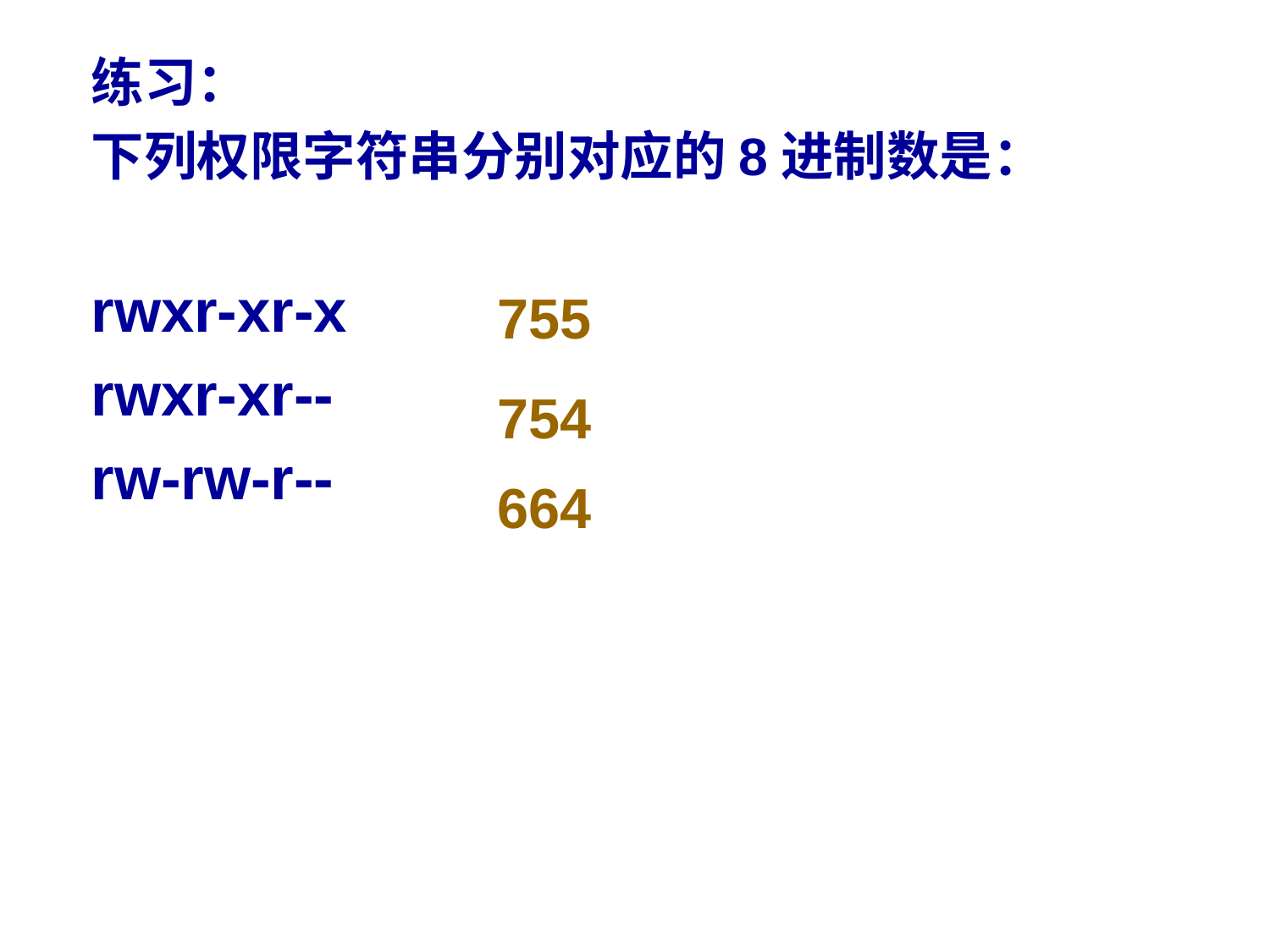

练习：
下列权限字符串分别对应的8进制数是：

rwxr-xr-x
rwxr-xr--
rw-rw-r--

755
754
664